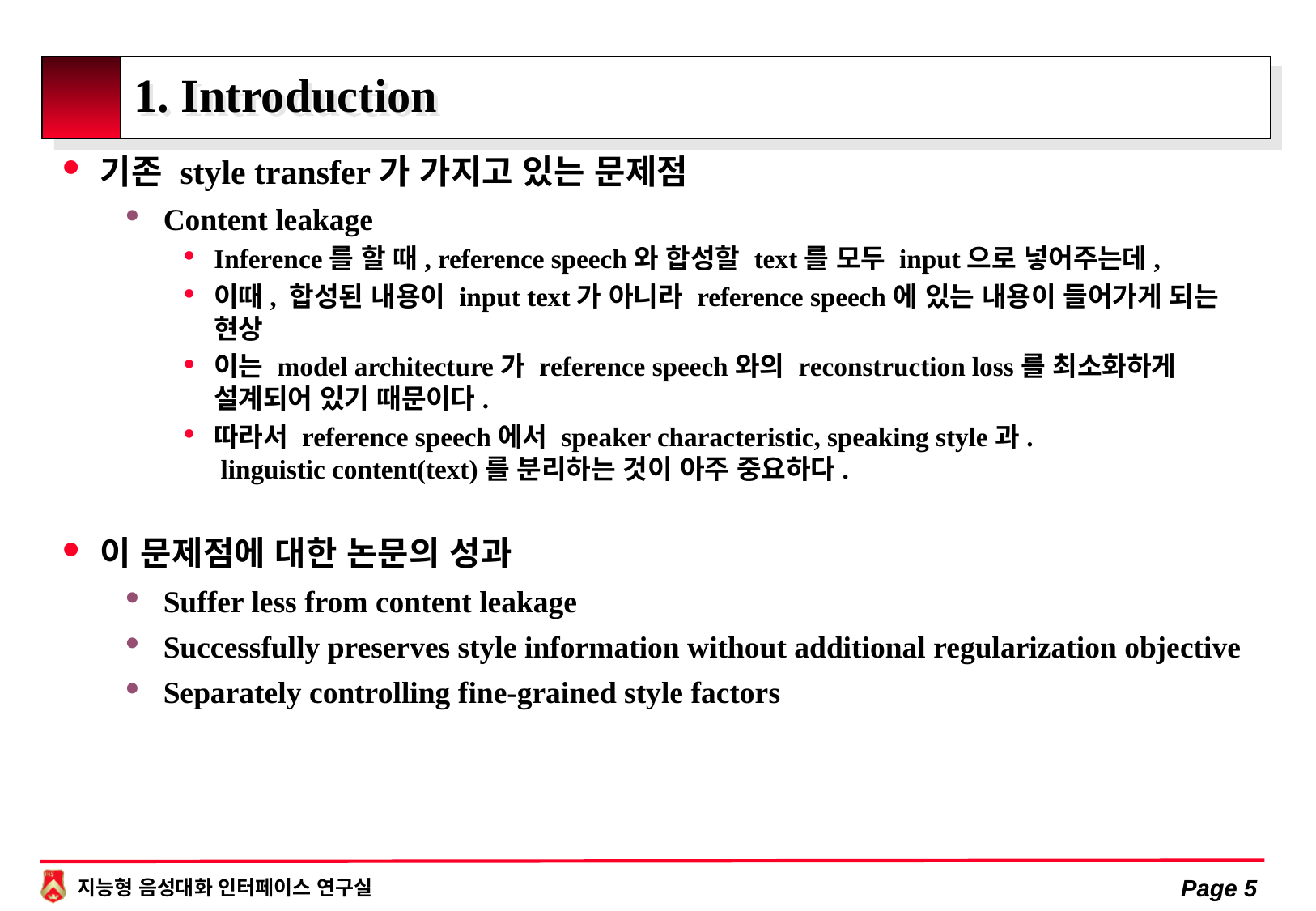

# 1. Introduction
기존 style transfer가 가지고 있는 문제점
Content leakage
Inference를 할 때, reference speech와 합성할 text를 모두 input으로 넣어주는데,
이때, 합성된 내용이 input text가 아니라 reference speech에 있는 내용이 들어가게 되는 현상
이는 model architecture가 reference speech와의 reconstruction loss를 최소화하게 설계되어 있기 때문이다.
따라서 reference speech에서 speaker characteristic, speaking style과.                                    linguistic content(text)를 분리하는 것이 아주 중요하다.

이 문제점에 대한 논문의 성과
Suffer less from content leakage
Successfully preserves style information without additional regularization objective
Separately controlling fine-grained style factors
Page 5